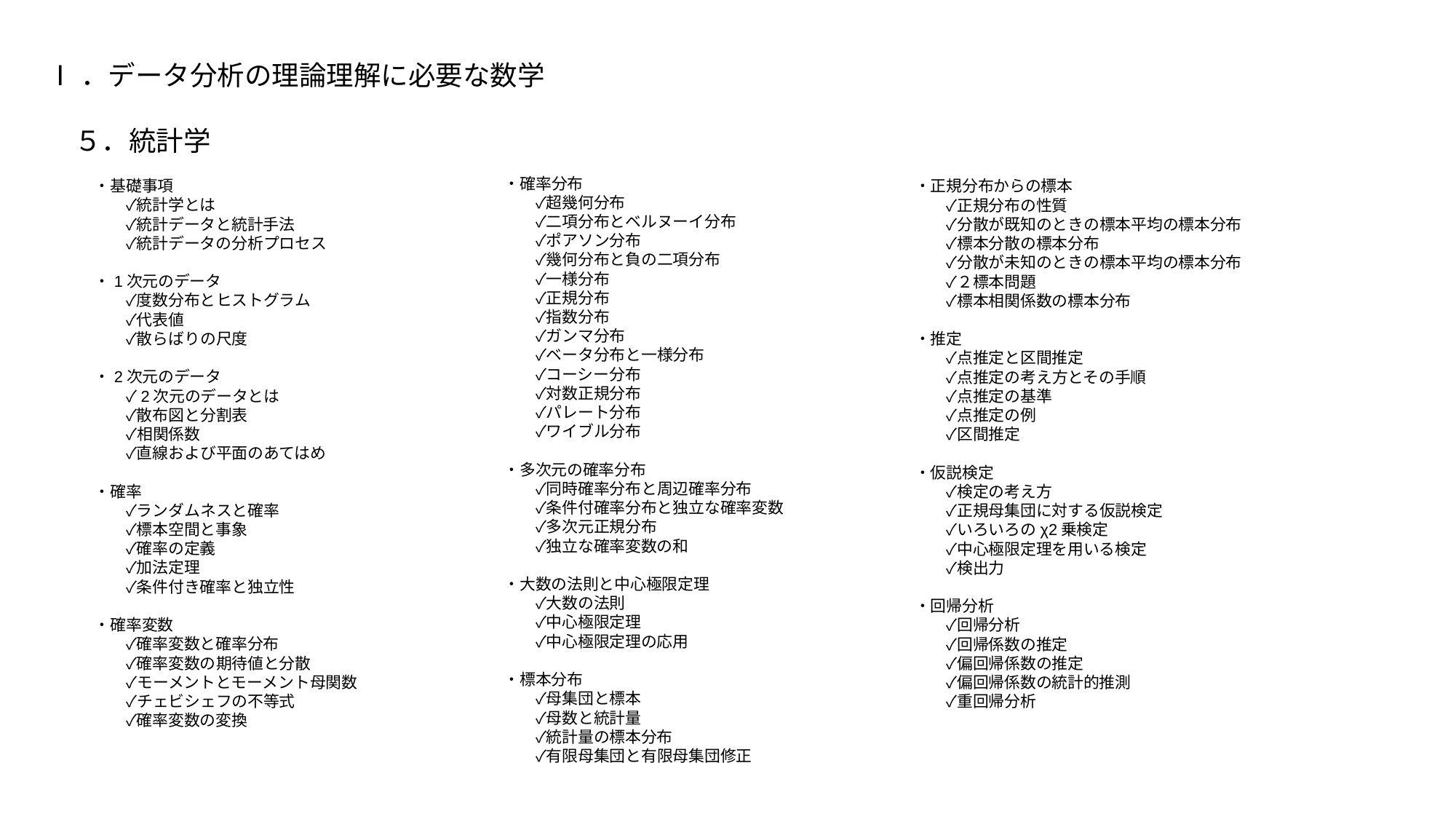

Ⅰ．データ分析の理論理解に必要な数学

　５．統計学

　　　・基礎事項
　　　　　✓統計学とは
　　　　　✓統計データと統計手法
　　　　　✓統計データの分析プロセス

　　　・1次元のデータ
　　　　　✓度数分布とヒストグラム
　　　　　✓代表値
　　　　　✓散らばりの尺度

　　　・2次元のデータ
　　　　　✓2次元のデータとは
　　　　　✓散布図と分割表
　　　　　✓相関係数
　　　　　✓直線および平面のあてはめ

　　　・確率
　　　　　✓ランダムネスと確率
　　　　　✓標本空間と事象
　　　　　✓確率の定義
　　　　　✓加法定理
　　　　　✓条件付き確率と独立性

　　　・確率変数
　　　　　✓確率変数と確率分布
　　　　　✓確率変数の期待値と分散
　　　　　✓モーメントとモーメント母関数
　　　　　✓チェビシェフの不等式
　　　　　✓確率変数の変換
　　　・確率分布
　　　　　✓超幾何分布
　　　　　✓二項分布とベルヌーイ分布
　　　　　✓ポアソン分布
　　　　　✓幾何分布と負の二項分布
　　　　　✓一様分布
　　　　　✓正規分布
　　　　　✓指数分布
　　　　　✓ガンマ分布
　　　　　✓ベータ分布と一様分布
　　　　　✓コーシー分布
　　　　　✓対数正規分布
　　　　　✓パレート分布
　　　　　✓ワイブル分布

　　　・多次元の確率分布
　　　　　✓同時確率分布と周辺確率分布
　　　　　✓条件付確率分布と独立な確率変数
　　　　　✓多次元正規分布
　　　　　✓独立な確率変数の和

　　　・大数の法則と中心極限定理
　　　　　✓大数の法則
　　　　　✓中心極限定理
　　　　　✓中心極限定理の応用

　　　・標本分布
　　　　　✓母集団と標本
　　　　　✓母数と統計量
　　　　　✓統計量の標本分布
　　　　　✓有限母集団と有限母集団修正
　　　・正規分布からの標本
　　　　　✓正規分布の性質
　　　　　✓分散が既知のときの標本平均の標本分布
　　　　　✓標本分散の標本分布
　　　　　✓分散が未知のときの標本平均の標本分布
　　　　　✓２標本問題
　　　　　✓標本相関係数の標本分布

　　　・推定
　　　　　✓点推定と区間推定
　　　　　✓点推定の考え方とその手順
　　　　　✓点推定の基準
　　　　　✓点推定の例
　　　　　✓区間推定

　　　・仮説検定
　　　　　✓検定の考え方
　　　　　✓正規母集団に対する仮説検定
　　　　　✓いろいろのχ2乗検定
　　　　　✓中心極限定理を用いる検定
　　　　　✓検出力

　　　・回帰分析
　　　　　✓回帰分析
　　　　　✓回帰係数の推定
　　　　　✓偏回帰係数の推定
　　　　　✓偏回帰係数の統計的推測
　　　　　✓重回帰分析